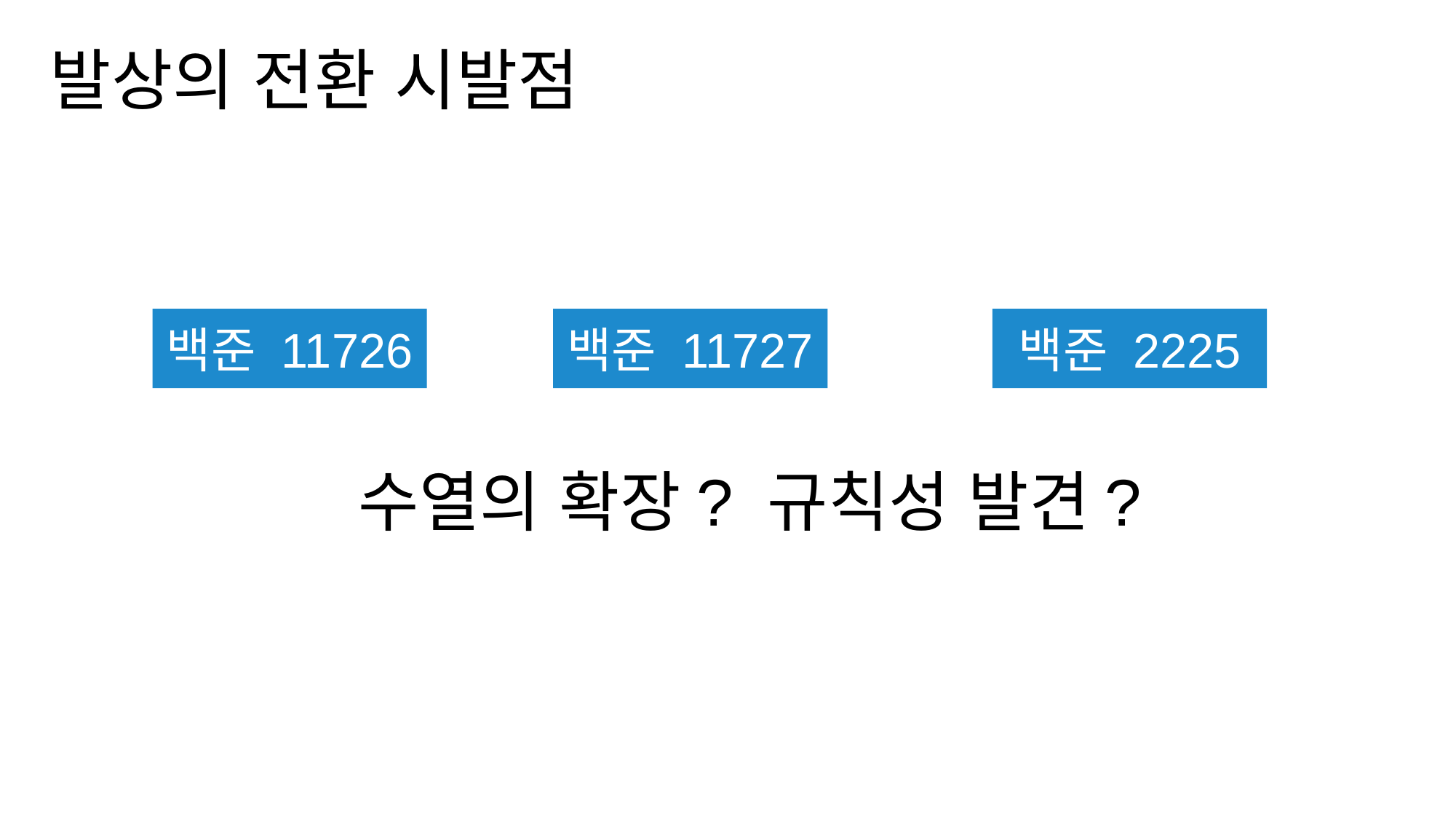

발상의 전환 시발점
백준 11726
백준 11727
백준 2225
수열의 확장? 규칙성 발견?